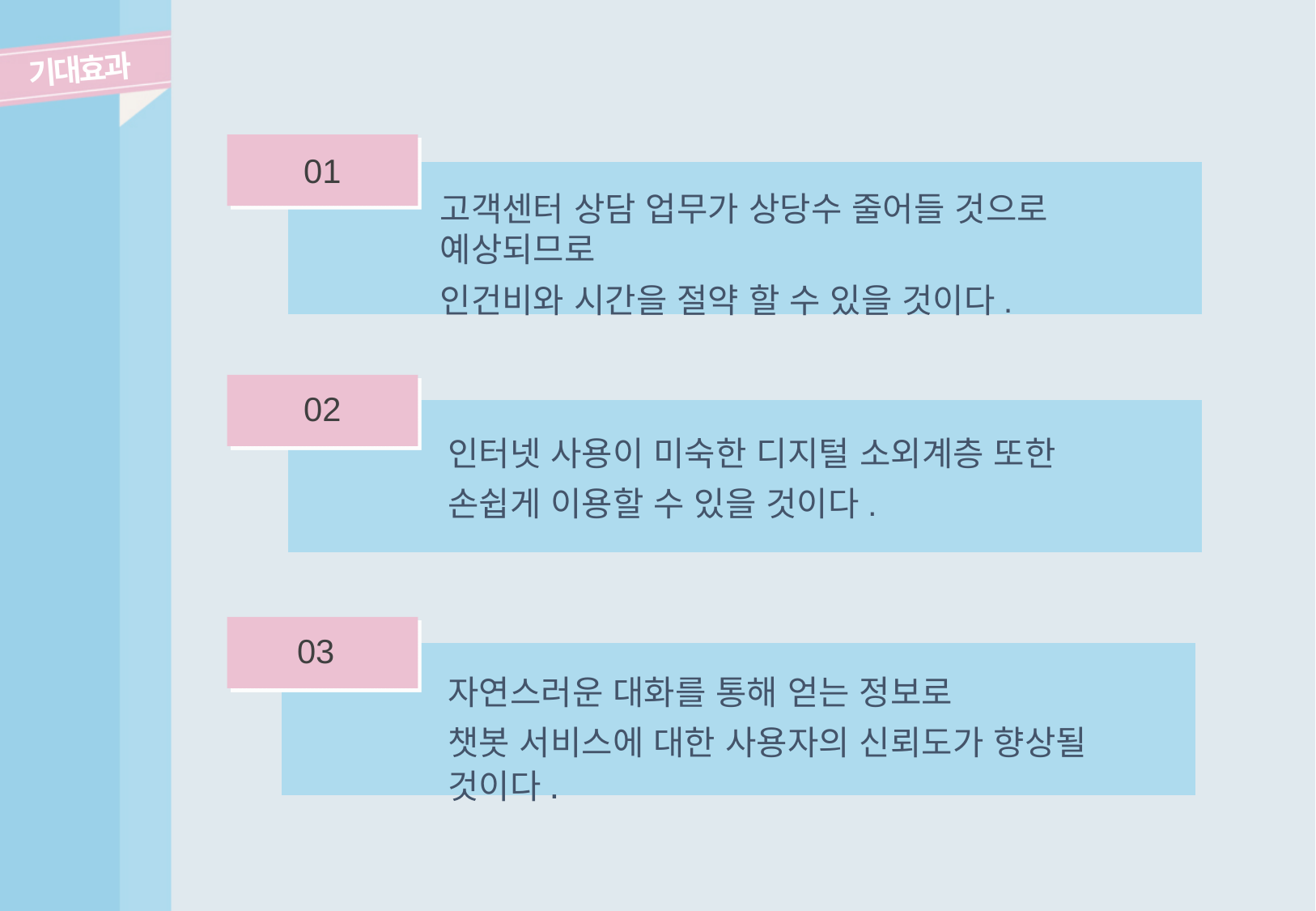

기대효과

01

고객센터 상담 업무가 상당수 줄어들 것으로 예상되므로

인건비와 시간을 절약 할 수 있을 것이다.

02

인터넷 사용이 미숙한 디지털 소외계층 또한

손쉽게 이용할 수 있을 것이다.

03

자연스러운 대화를 통해 얻는 정보로

챗봇 서비스에 대한 사용자의 신뢰도가 향상될 것이다.